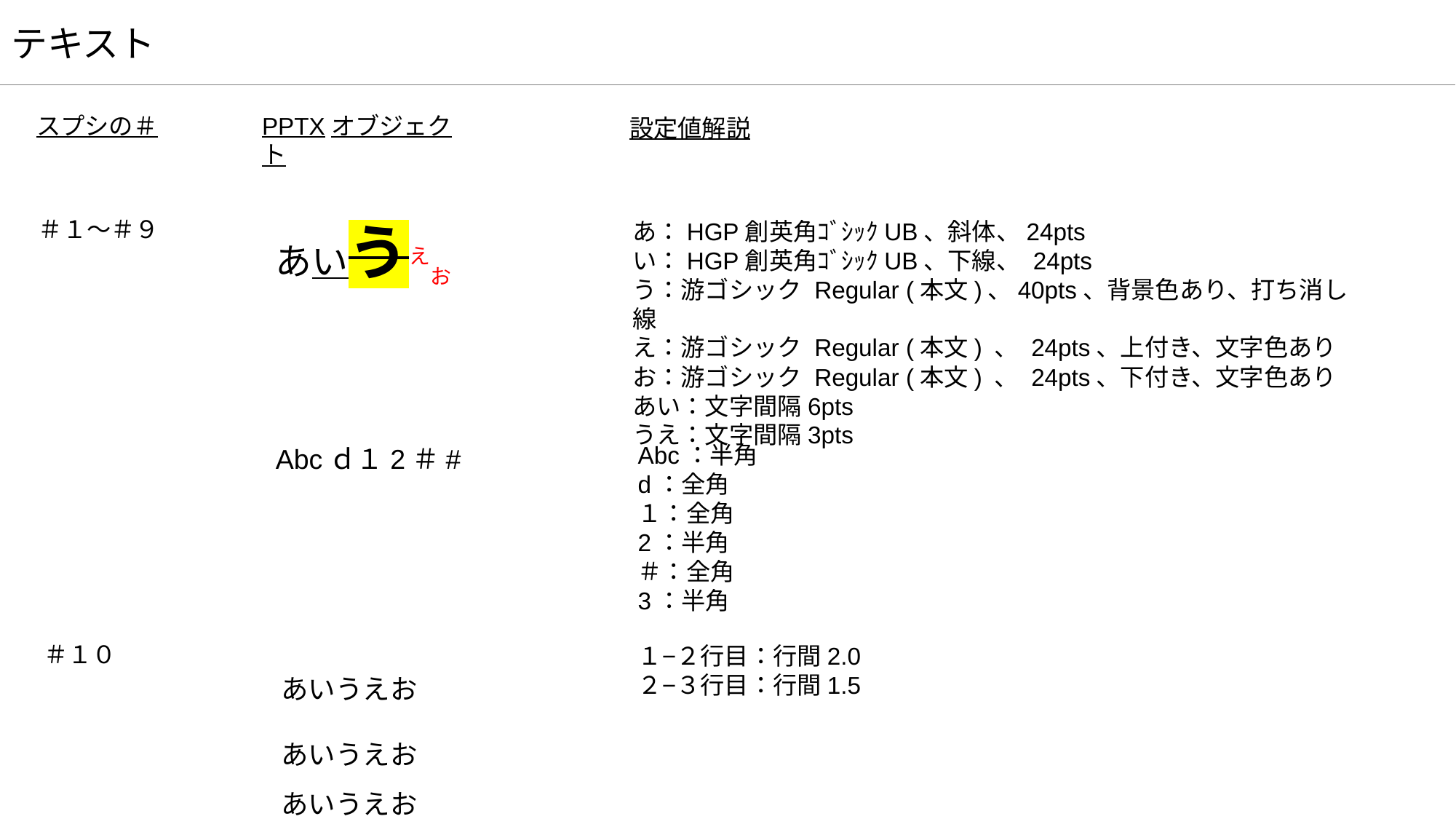

テキスト
PPTXオブジェクト
スプシの＃
設定値解説
＃１〜＃９
あいうえお
あ：HGP創英角ｺﾞｼｯｸUB、斜体、24pts
い：HGP創英角ｺﾞｼｯｸUB、下線、 24pts
う：游ゴシック Regular (本文)、40pts、背景色あり、打ち消し線
え：游ゴシック Regular (本文) 、 24pts、上付き、文字色あり
お：游ゴシック Regular (本文) 、 24pts、下付き、文字色あり
あい：文字間隔6pts
うえ：文字間隔3pts
Abc：半角
d：全角
１：全角
2：半角
＃：全角
3：半角
Abcｄ１2＃#
あいうえお
あいうえお
あいうえお

＃１０
１−２行目：行間2.0
２−３行目：行間1.5